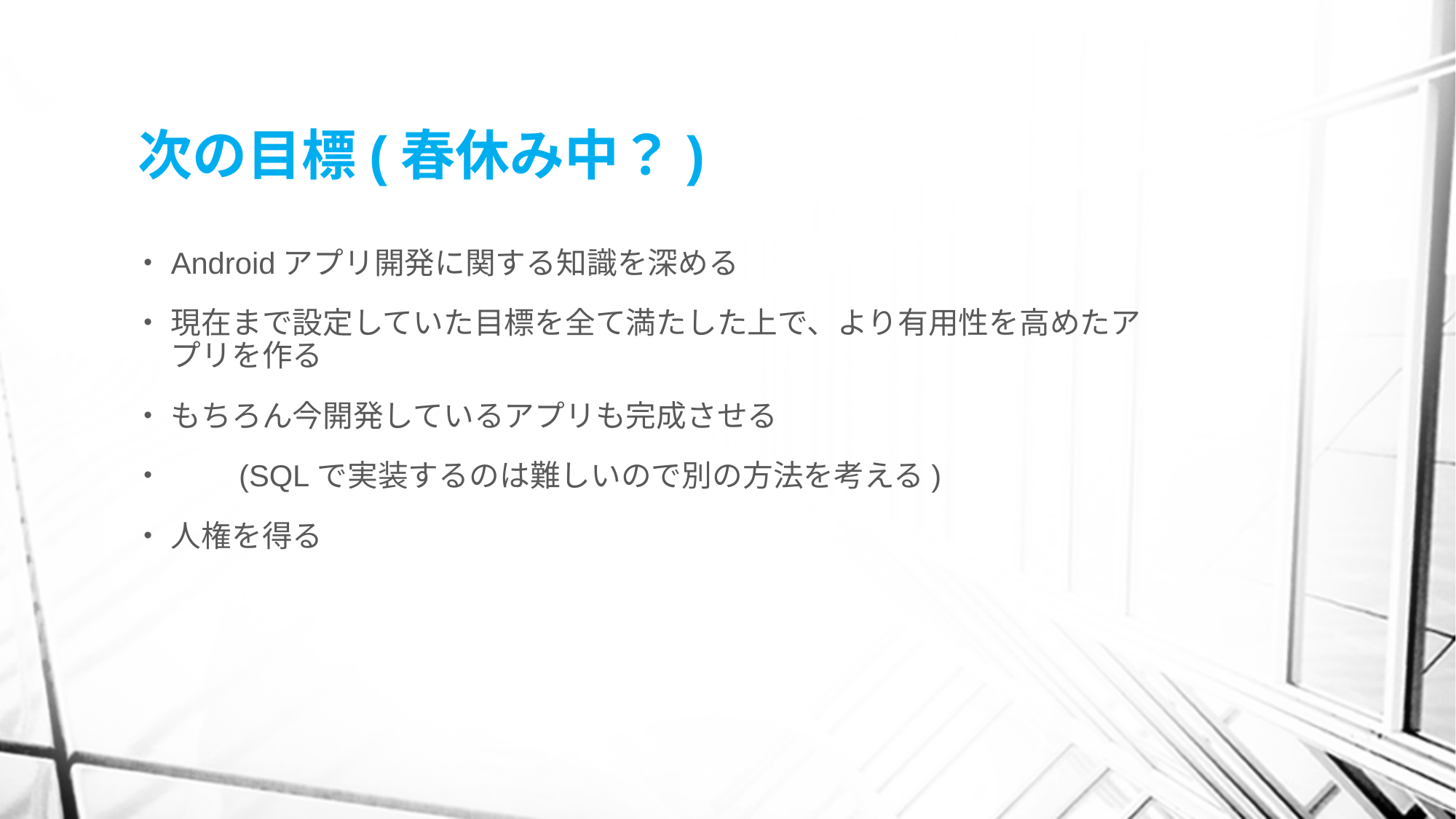

# 次の目標(春休み中？)
Androidアプリ開発に関する知識を深める
現在まで設定していた目標を全て満たした上で、より有用性を高めたアプリを作る
もちろん今開発しているアプリも完成させる
　　(SQLで実装するのは難しいので別の方法を考える)
人権を得る